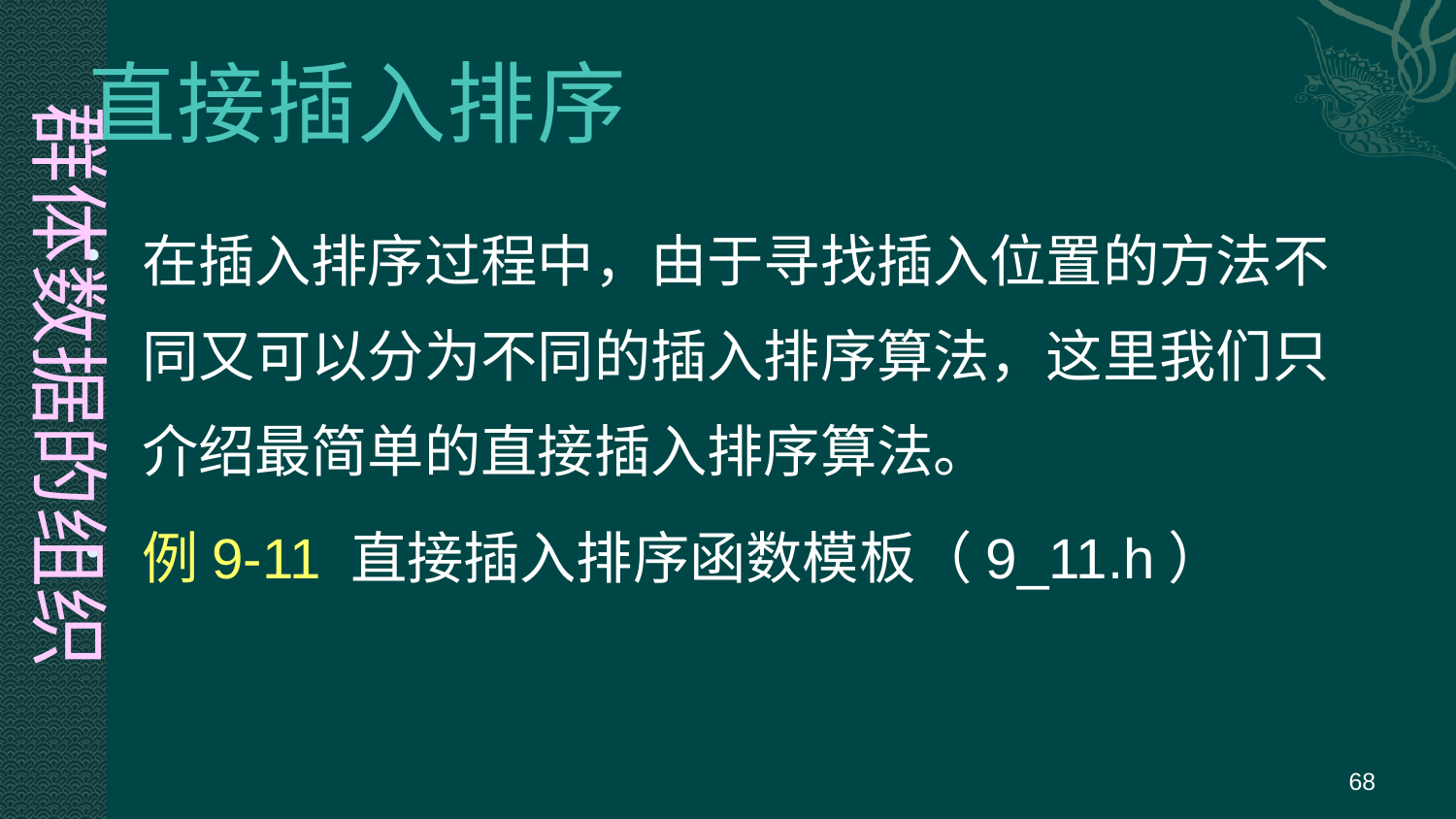

# 直接插入排序
群体数据的组织
在插入排序过程中，由于寻找插入位置的方法不同又可以分为不同的插入排序算法，这里我们只介绍最简单的直接插入排序算法。
例9-11 直接插入排序函数模板（9_11.h）
68